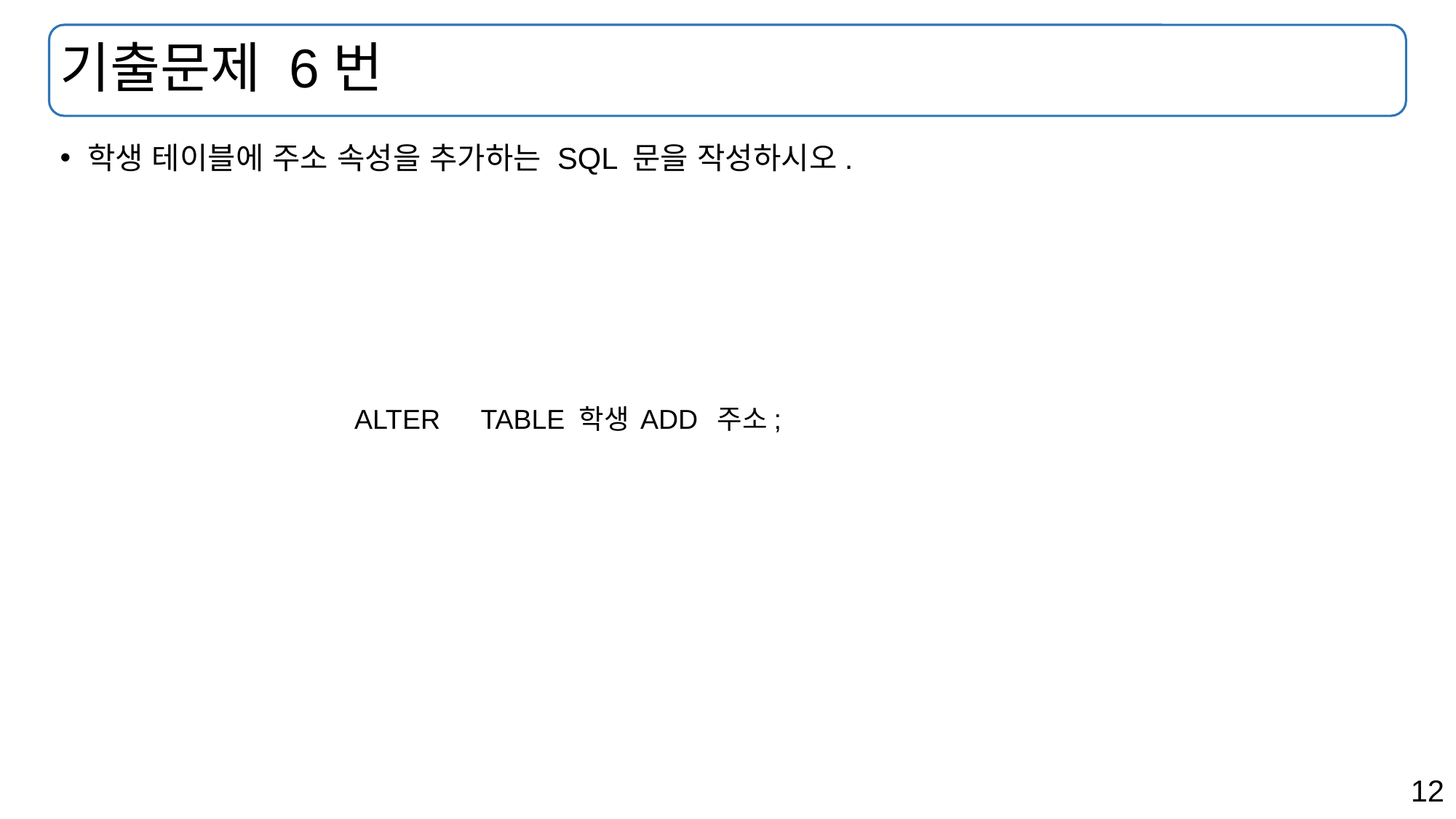

# 기출문제 6번
학생 테이블에 주소 속성을 추가하는 SQL 문을 작성하시오.
ALTER
TABLE 학생
ADD
주소;